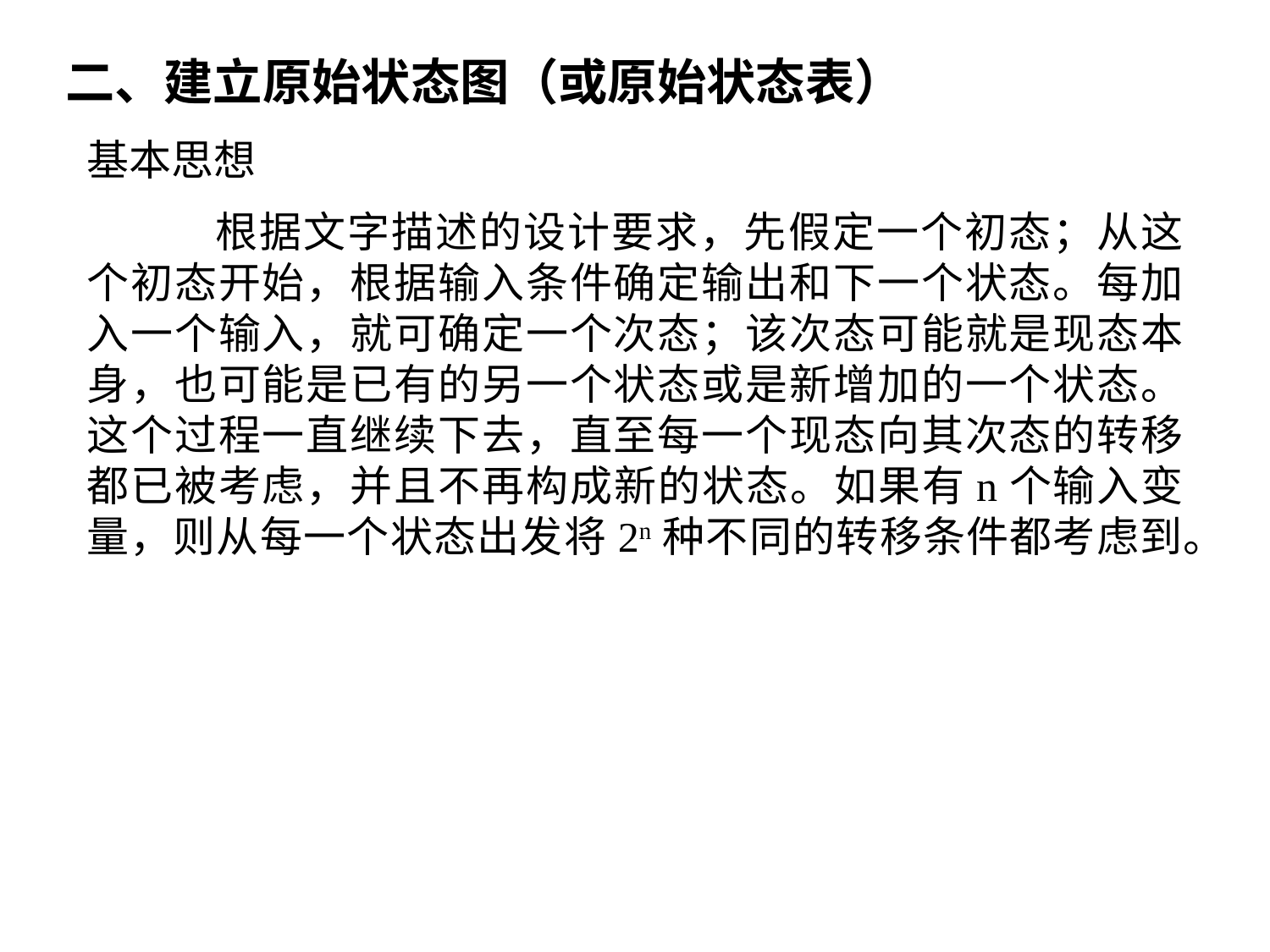

二、建立原始状态图（或原始状态表）
基本思想
	根据文字描述的设计要求，先假定一个初态；从这个初态开始，根据输入条件确定输出和下一个状态。每加入一个输入，就可确定一个次态；该次态可能就是现态本身，也可能是已有的另一个状态或是新增加的一个状态。这个过程一直继续下去，直至每一个现态向其次态的转移都已被考虑，并且不再构成新的状态。如果有n个输入变量，则从每一个状态出发将2n种不同的转移条件都考虑到。